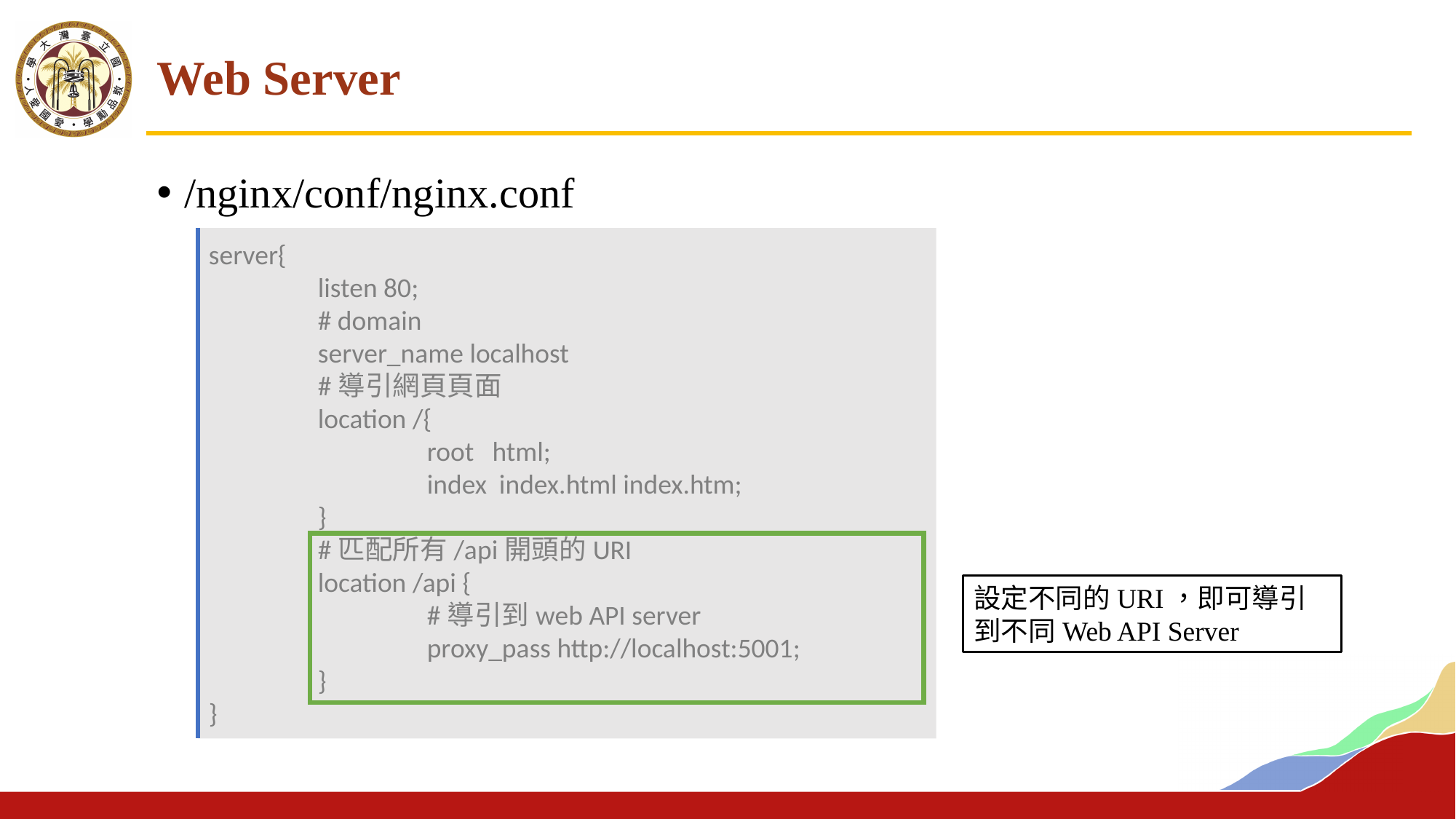

# Web Server
/nginx/conf/nginx.conf
server{
	listen 80;
	# domain
	server_name localhost
	#導引網頁頁面
	location /{
		root   html;
            		index  index.html index.htm;
       	}
	#匹配所有/api開頭的URI
	location /api {
		#導引到web API server
		proxy_pass http://localhost:5001;
       	}
}

設定不同的URI，即可導引到不同Web API Server